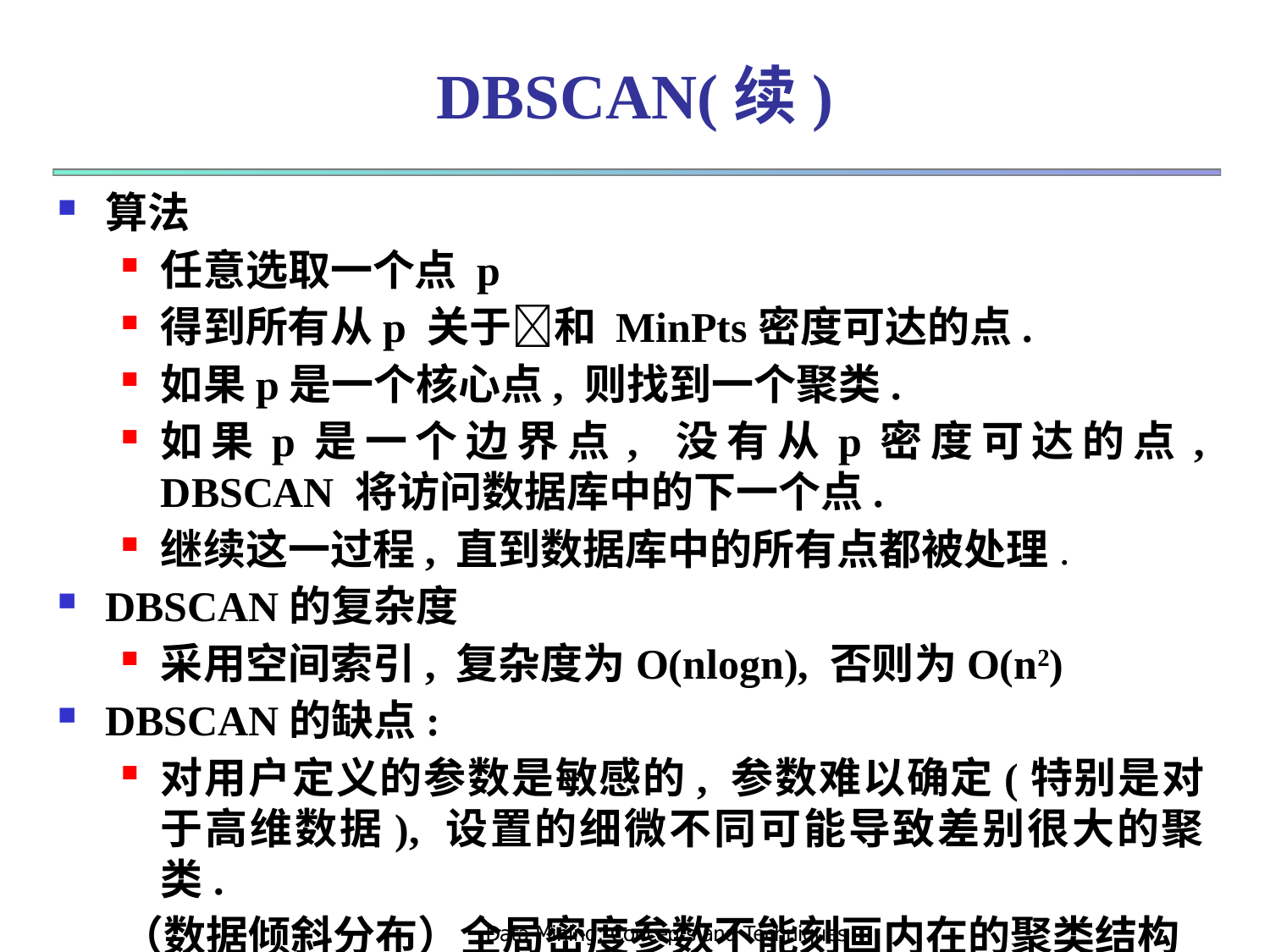

# DBSCAN(续)
算法
任意选取一个点 p
得到所有从p 关于ε和 MinPts密度可达的点.
如果p是一个核心点, 则找到一个聚类.
如果p是一个边界点, 没有从p密度可达的点, DBSCAN 将访问数据库中的下一个点.
继续这一过程, 直到数据库中的所有点都被处理.
DBSCAN的复杂度
采用空间索引, 复杂度为O(nlogn), 否则为O(n2)
DBSCAN的缺点:
对用户定义的参数是敏感的, 参数难以确定(特别是对于高维数据), 设置的细微不同可能导致差别很大的聚类.
（数据倾斜分布）全局密度参数不能刻画内在的聚类结构
Data Mining: Concepts and Techniques
74